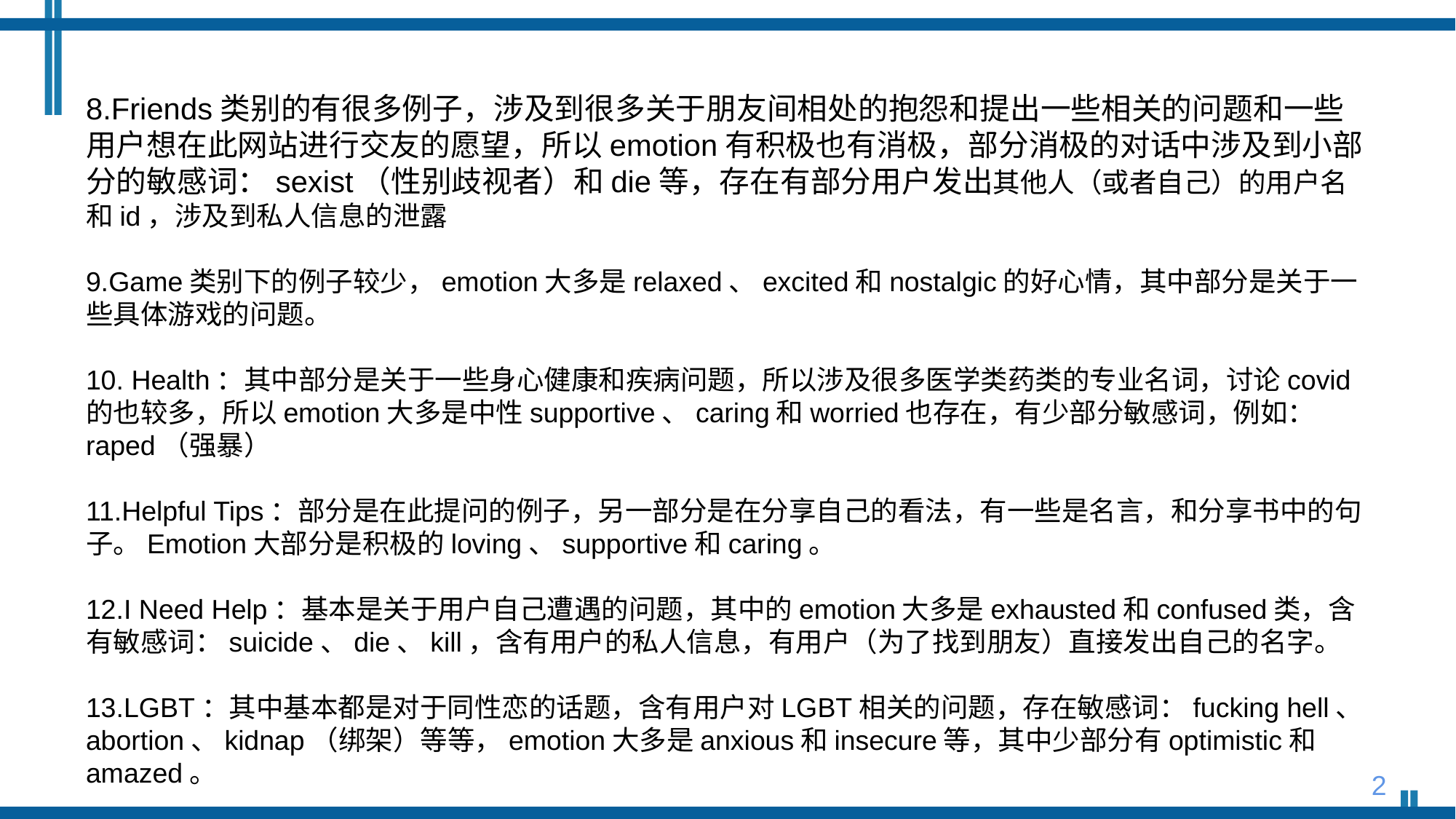

8.Friends类别的有很多例子，涉及到很多关于朋友间相处的抱怨和提出一些相关的问题和一些用户想在此网站进行交友的愿望，所以emotion有积极也有消极，部分消极的对话中涉及到小部分的敏感词：sexist（性别歧视者）和die等，存在有部分用户发出其他人（或者自己）的用户名和id，涉及到私人信息的泄露

9.Game类别下的例子较少，emotion大多是relaxed、excited和nostalgic的好心情，其中部分是关于一些具体游戏的问题。

10. Health：其中部分是关于一些身心健康和疾病问题，所以涉及很多医学类药类的专业名词，讨论covid的也较多，所以emotion大多是中性supportive、caring和worried也存在，有少部分敏感词，例如：raped（强暴）

11.Helpful Tips：部分是在此提问的例子，另一部分是在分享自己的看法，有一些是名言，和分享书中的句子。Emotion大部分是积极的loving、supportive和caring。

12.I Need Help：基本是关于用户自己遭遇的问题，其中的emotion大多是exhausted和confused类，含有敏感词：suicide、die、kill，含有用户的私人信息，有用户（为了找到朋友）直接发出自己的名字。

13.LGBT：其中基本都是对于同性恋的话题，含有用户对LGBT相关的问题，存在敏感词：fucking hell、abortion、kidnap（绑架）等等，emotion大多是anxious和insecure等，其中少部分有optimistic和amazed。

2